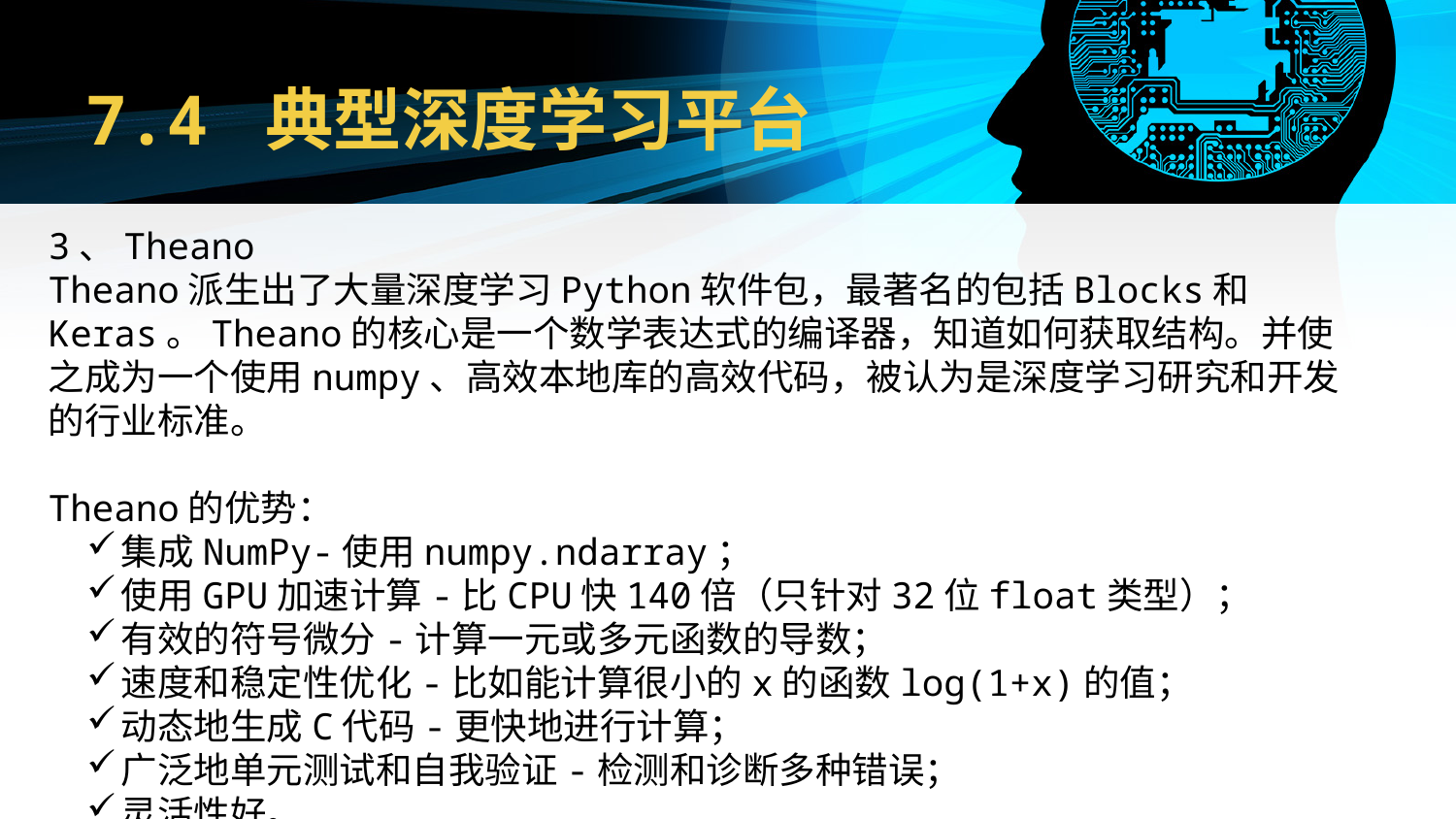

# 7.4 典型深度学习平台
3、Theano
Theano派生出了大量深度学习Python软件包，最著名的包括Blocks和Keras。Theano的核心是一个数学表达式的编译器，知道如何获取结构。并使之成为一个使用numpy、高效本地库的高效代码，被认为是深度学习研究和开发的行业标准。

Theano的优势：
集成NumPy-使用numpy.ndarray；
使用GPU加速计算-比CPU快140倍（只针对32位float类型）；
有效的符号微分-计算一元或多元函数的导数；
速度和稳定性优化-比如能计算很小的x的函数log(1+x)的值；
动态地生成C代码-更快地进行计算；
广泛地单元测试和自我验证-检测和诊断多种错误；
灵活性好。